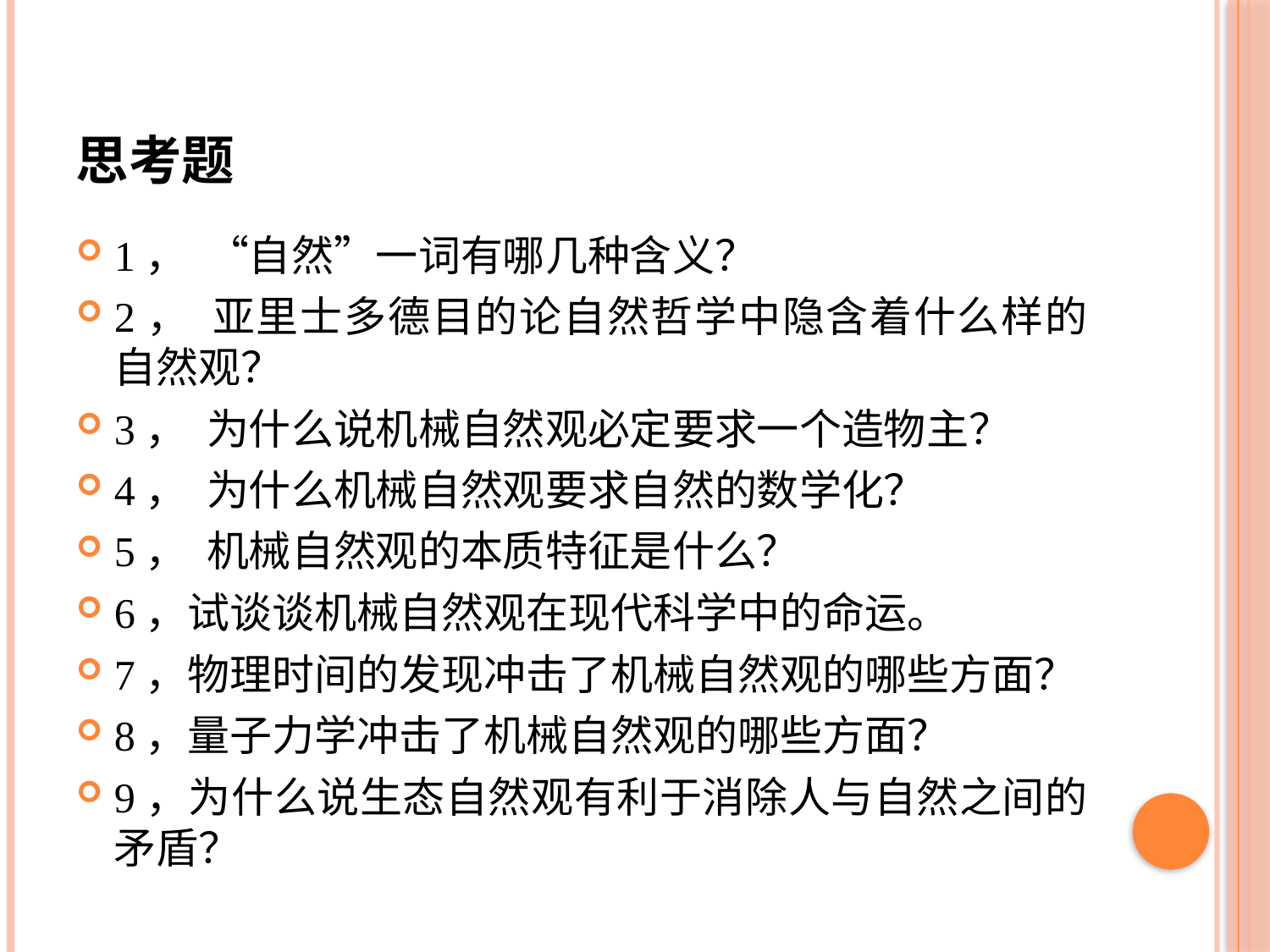

# 思考题
1，  “自然”一词有哪几种含义？
2，  亚里士多德目的论自然哲学中隐含着什么样的自然观？
3，  为什么说机械自然观必定要求一个造物主？
4，  为什么机械自然观要求自然的数学化？
5，  机械自然观的本质特征是什么？
6，试谈谈机械自然观在现代科学中的命运。
7，物理时间的发现冲击了机械自然观的哪些方面？
8，量子力学冲击了机械自然观的哪些方面？
9，为什么说生态自然观有利于消除人与自然之间的矛盾？